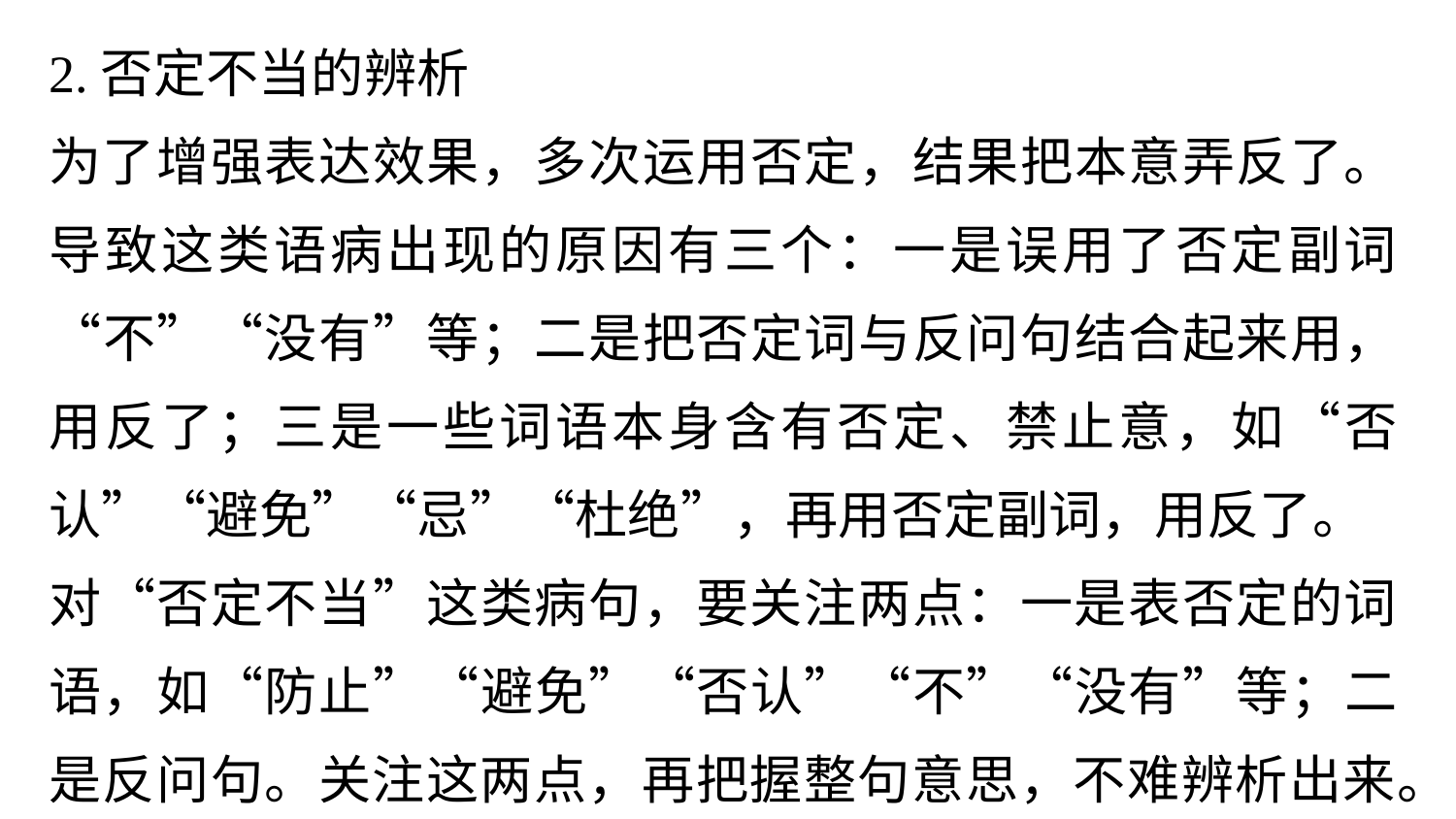

2.否定不当的辨析
为了增强表达效果，多次运用否定，结果把本意弄反了。导致这类语病出现的原因有三个：一是误用了否定副词“不”“没有”等；二是把否定词与反问句结合起来用，用反了；三是一些词语本身含有否定、禁止意，如“否认”“避免”“忌”“杜绝”，再用否定副词，用反了。
对“否定不当”这类病句，要关注两点：一是表否定的词语，如“防止”“避免”“否认”“不”“没有”等；二是反问句。关注这两点，再把握整句意思，不难辨析出来。